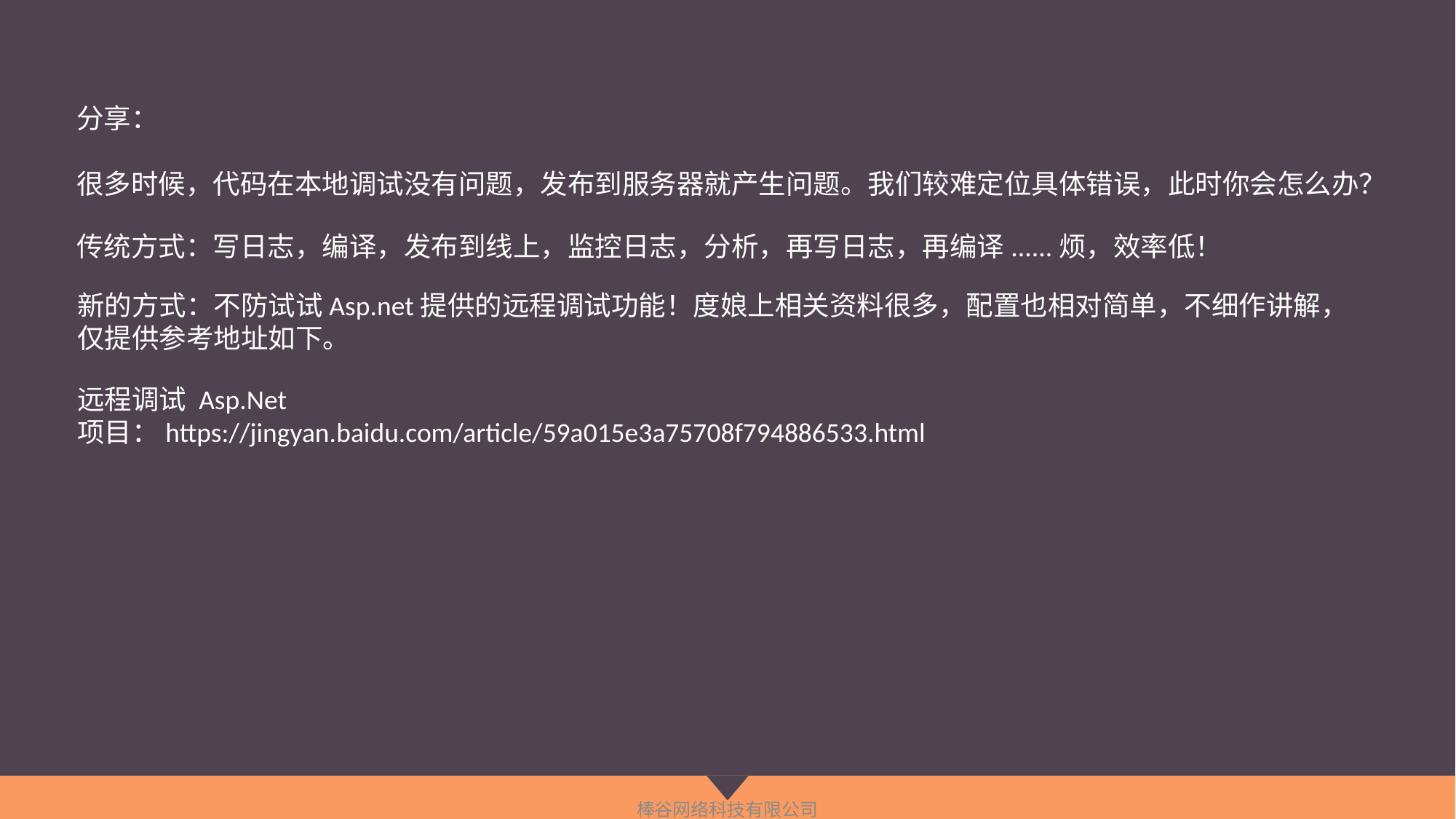

分享：

很多时候，代码在本地调试没有问题，发布到服务器就产生问题。我们较难定位具体错误，此时你会怎么办？
传统方式：写日志，编译，发布到线上，监控日志，分析，再写日志，再编译......烦，效率低！
新的方式：不防试试Asp.net提供的远程调试功能！度娘上相关资料很多，配置也相对简单，不细作讲解，仅提供参考地址如下。
远程调试 Asp.Net 项目：https://jingyan.baidu.com/article/59a015e3a75708f794886533.html
棒谷网络科技有限公司